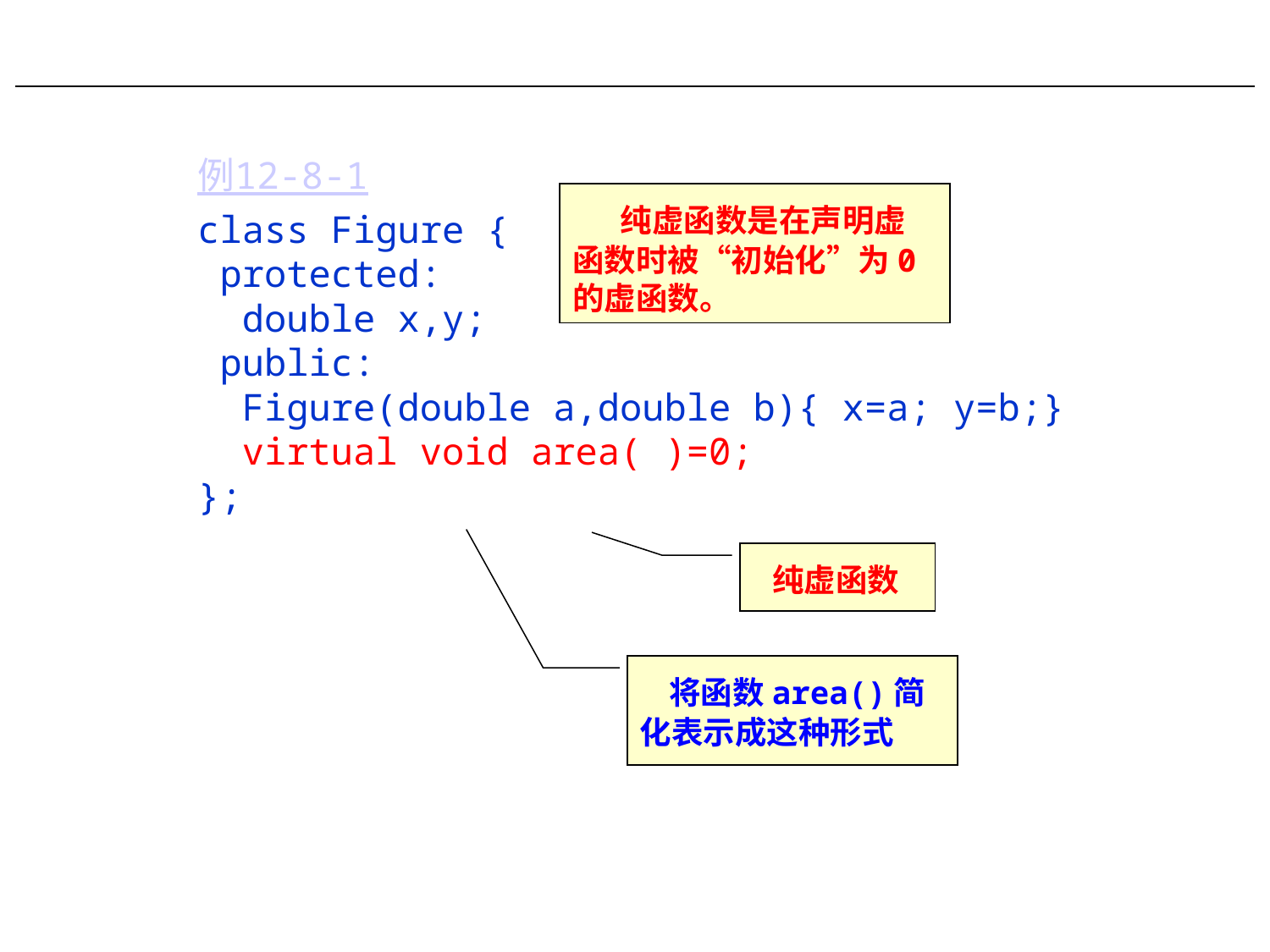

#
例12-8-1
class Figure {
 protected:
  double x,y;
 public:
  Figure(double a,double b){ x=a; y=b;}
  virtual void area( )=0;
};
    纯虚函数是在声明虚函数时被“初始化”为0的虚函数。
 纯虚函数
  将函数area()简化表示成这种形式
303